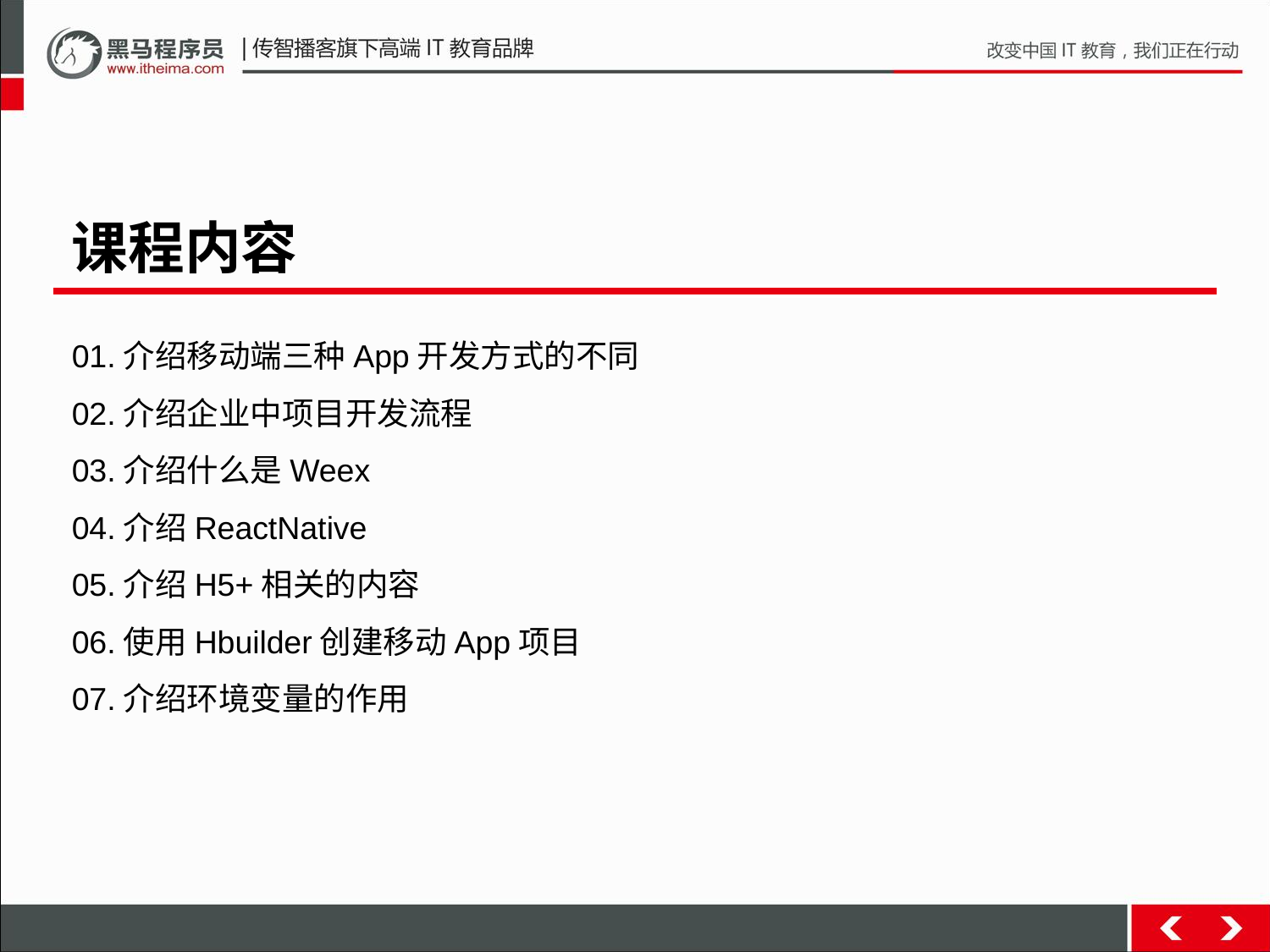

课程内容
01.介绍移动端三种App开发方式的不同
02.介绍企业中项目开发流程
03.介绍什么是Weex
04.介绍ReactNative
05.介绍H5+相关的内容
06.使用Hbuilder创建移动App项目
07.介绍环境变量的作用